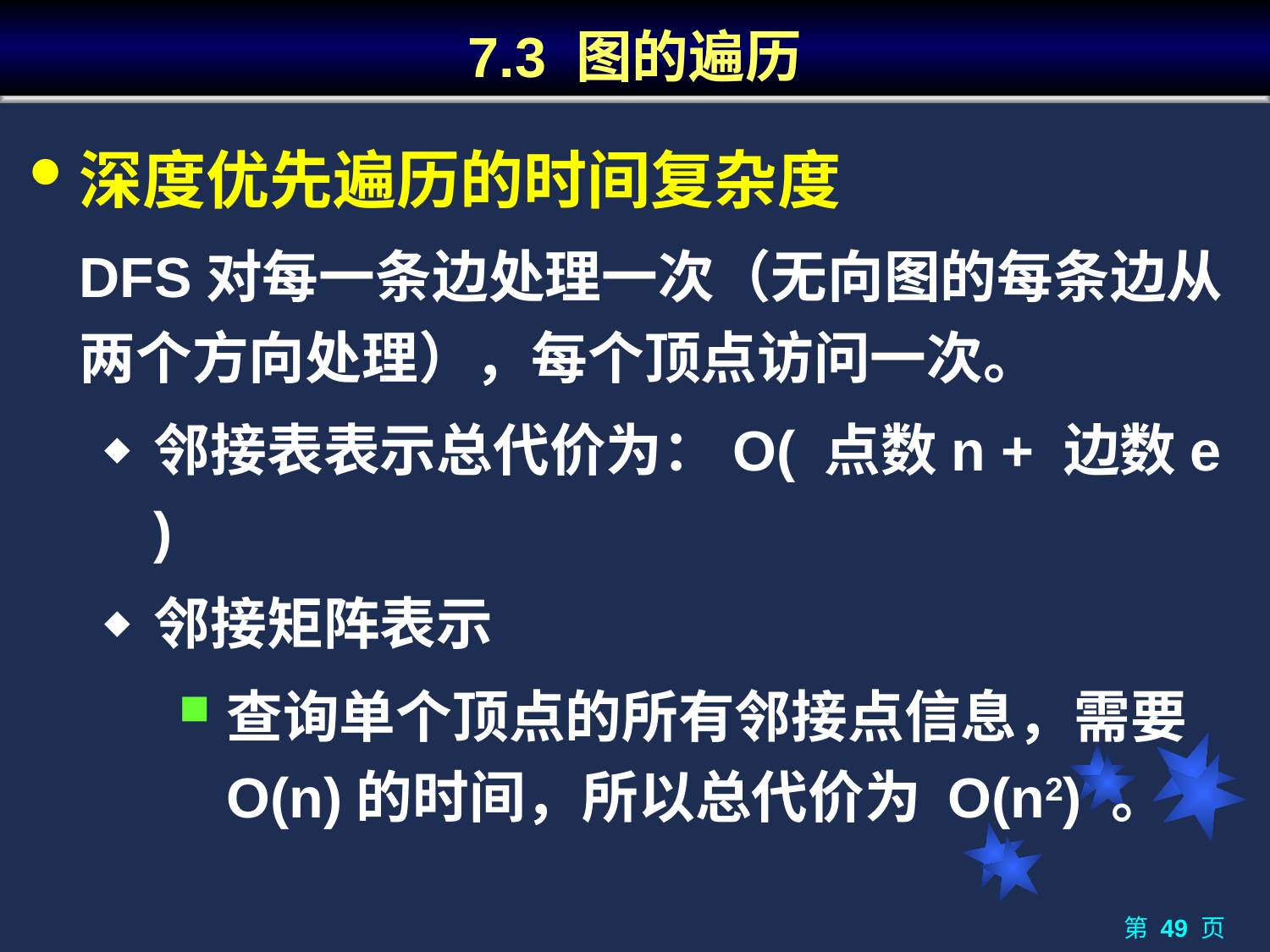

# 7.3 图的遍历
深度优先遍历的时间复杂度
	DFS对每一条边处理一次（无向图的每条边从两个方向处理），每个顶点访问一次。
邻接表表示总代价为：O( 点数n + 边数e )
邻接矩阵表示
查询单个顶点的所有邻接点信息，需要O(n)的时间，所以总代价为 O(n2) 。
第 49 页